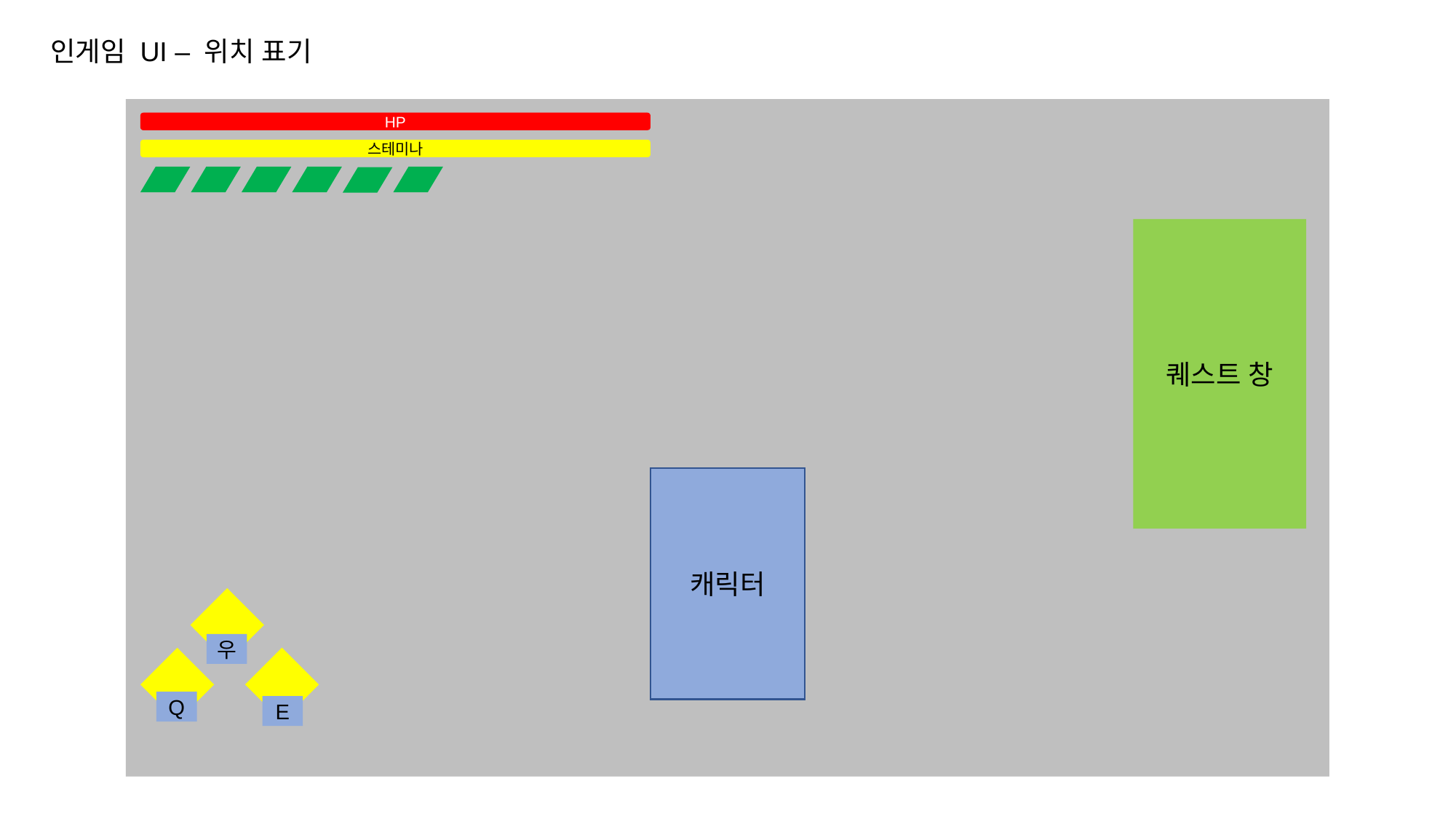

인게임 UI – 위치 표기

HP
스테미나

퀘스트 창
캐릭터

우

Q
E